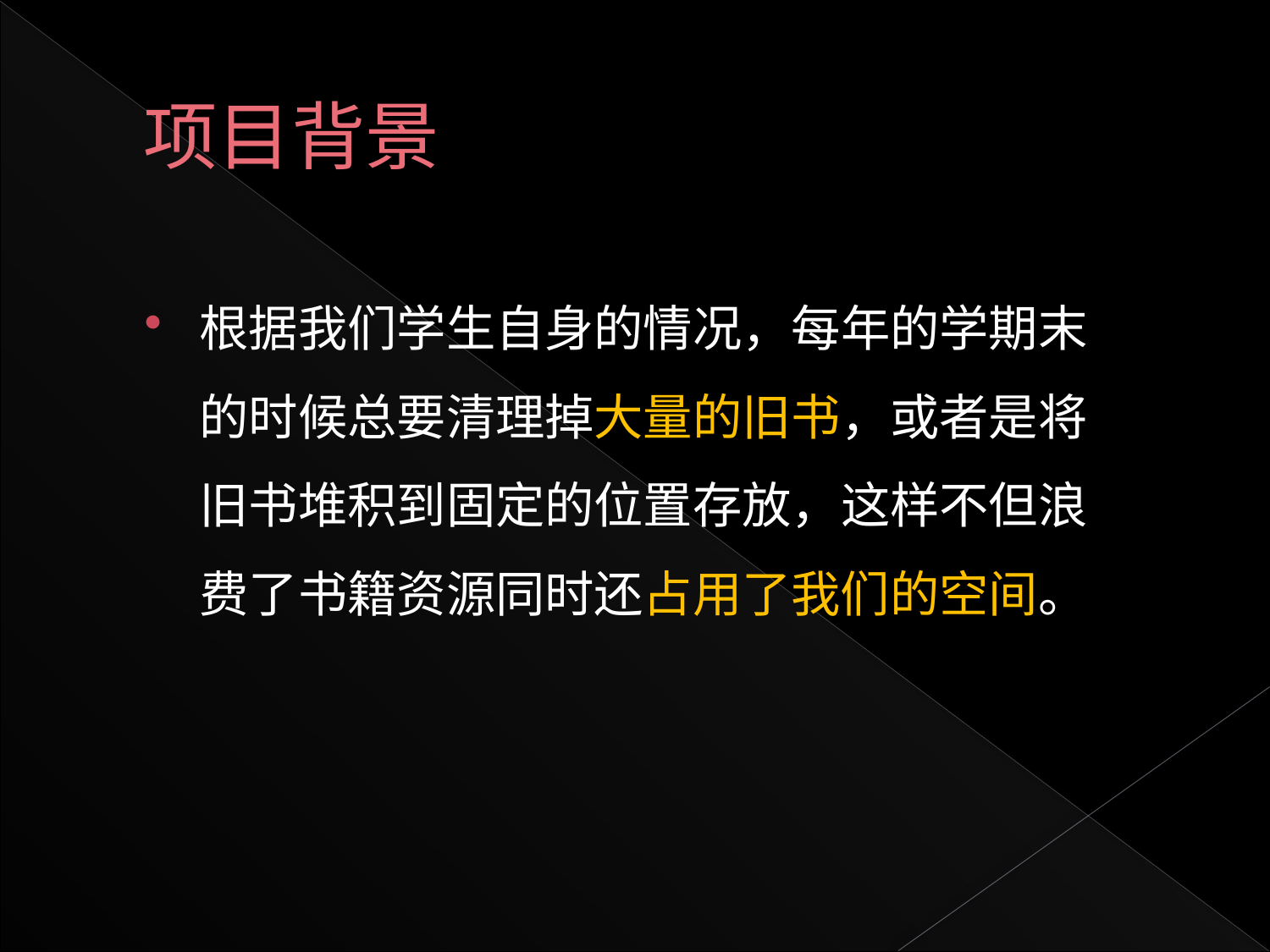

# 项目背景
根据我们学生自身的情况，每年的学期末的时候总要清理掉大量的旧书，或者是将旧书堆积到固定的位置存放，这样不但浪费了书籍资源同时还占用了我们的空间。